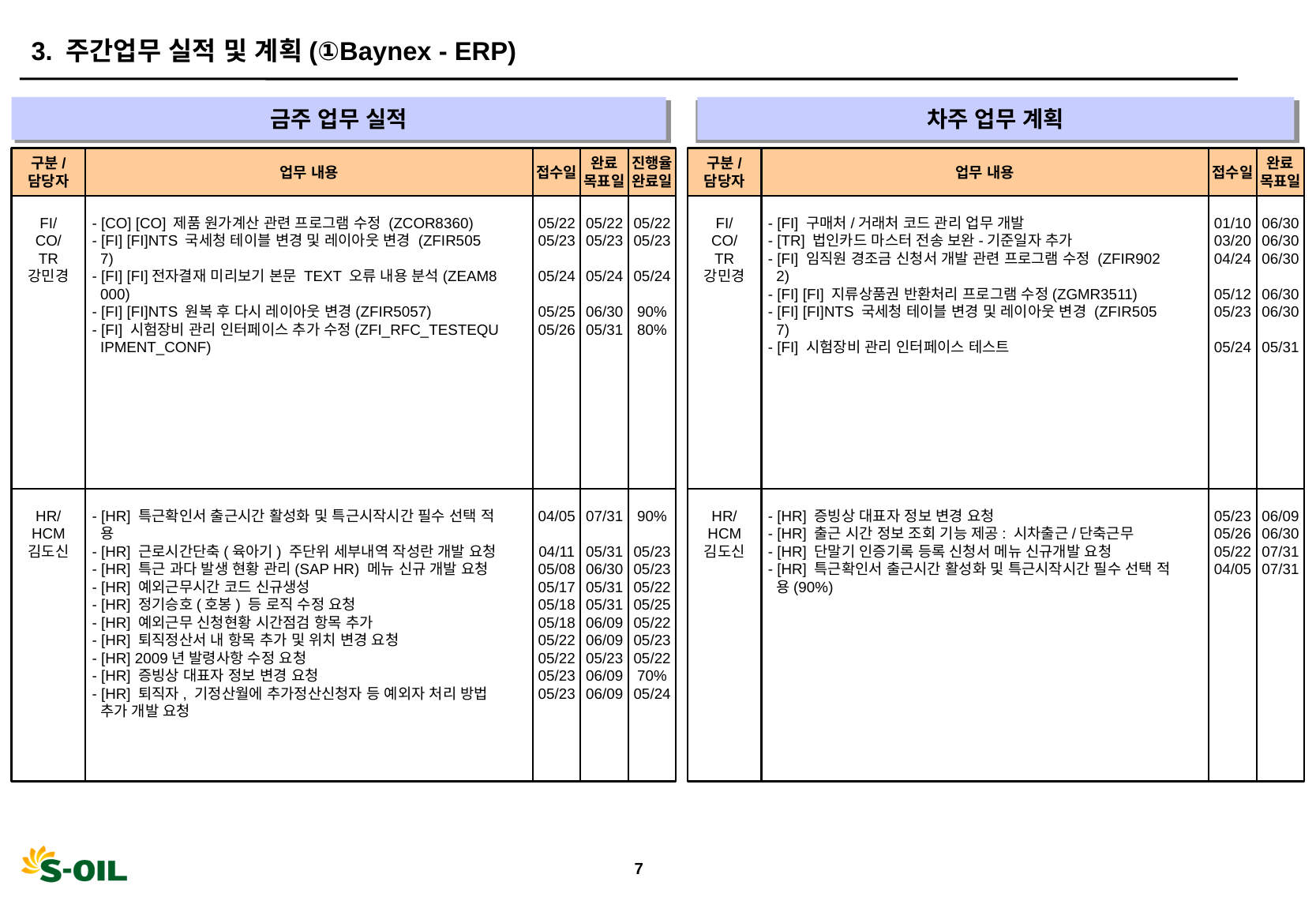

3. 주간업무 실적 및 계획(①Baynex - ERP)
금주 업무 실적
차주 업무 계획
" "
" "
구분/
담당자
업무 내용
접수일
완료
목표일
진행율
완료일
구분/
담당자
업무 내용
접수일
완료
목표일
FI/
CO/
TR
강민경

- [CO] [CO] 제품 원가계산 관련 프로그램 수정 (ZCOR8360)
- [FI] [FI]NTS 국세청 테이블 변경 및 레이아웃 변경 (ZFIR505
  7)
- [FI] [FI]전자결재 미리보기 본문 TEXT 오류 내용 분석(ZEAM8
  000)
- [FI] [FI]NTS 원복 후 다시 레이아웃 변경(ZFIR5057)
- [FI] 시험장비 관리 인터페이스 추가 수정(ZFI_RFC_TESTEQU
  IPMENT_CONF)
05/22
05/23
05/24
05/25
05/26
05/22
05/23
05/24
06/30
05/31
05/22
05/23
05/24
90%
80%
FI/
CO/
TR
강민경

- [FI] 구매처/거래처 코드 관리 업무 개발
- [TR] 법인카드 마스터 전송 보완-기준일자 추가
- [FI] 임직원 경조금 신청서 개발 관련 프로그램 수정 (ZFIR902
  2)
- [FI] [FI] 지류상품권 반환처리 프로그램 수정(ZGMR3511)
- [FI] [FI]NTS 국세청 테이블 변경 및 레이아웃 변경 (ZFIR505
  7)
- [FI] 시험장비 관리 인터페이스 테스트
01/10
03/20
04/24
05/12
05/23
05/24
06/30
06/30
06/30
06/30
06/30
05/31
HR/
HCM
김도신

- [HR] 특근확인서 출근시간 활성화 및 특근시작시간 필수 선택 적
  용
- [HR] 근로시간단축(육아기) 주단위 세부내역 작성란 개발 요청
- [HR] 특근 과다 발생 현황 관리(SAP HR) 메뉴 신규 개발 요청
- [HR] 예외근무시간 코드 신규생성
- [HR] 정기승호(호봉) 등 로직 수정 요청
- [HR] 예외근무 신청현황 시간점검 항목 추가
- [HR] 퇴직정산서 내 항목 추가 및 위치 변경 요청
- [HR] 2009년 발령사항 수정 요청
- [HR] 증빙상 대표자 정보 변경 요청
- [HR] 퇴직자, 기정산월에 추가정산신청자 등 예외자 처리 방법
  추가 개발 요청
04/05
04/11
05/08
05/17
05/18
05/18
05/22
05/22
05/23
05/23
07/31
05/31
06/30
05/31
05/31
06/09
06/09
05/23
06/09
06/09
90%
05/23
05/23
05/22
05/25
05/22
05/23
05/22
70%
05/24
HR/
HCM
김도신

- [HR] 증빙상 대표자 정보 변경 요청
- [HR] 출근 시간 정보 조회 기능 제공: 시차출근/단축근무
- [HR] 단말기 인증기록 등록 신청서 메뉴 신규개발 요청
- [HR] 특근확인서 출근시간 활성화 및 특근시작시간 필수 선택 적
  용(90%)
05/23
05/26
05/22
04/05
06/09
06/30
07/31
07/31